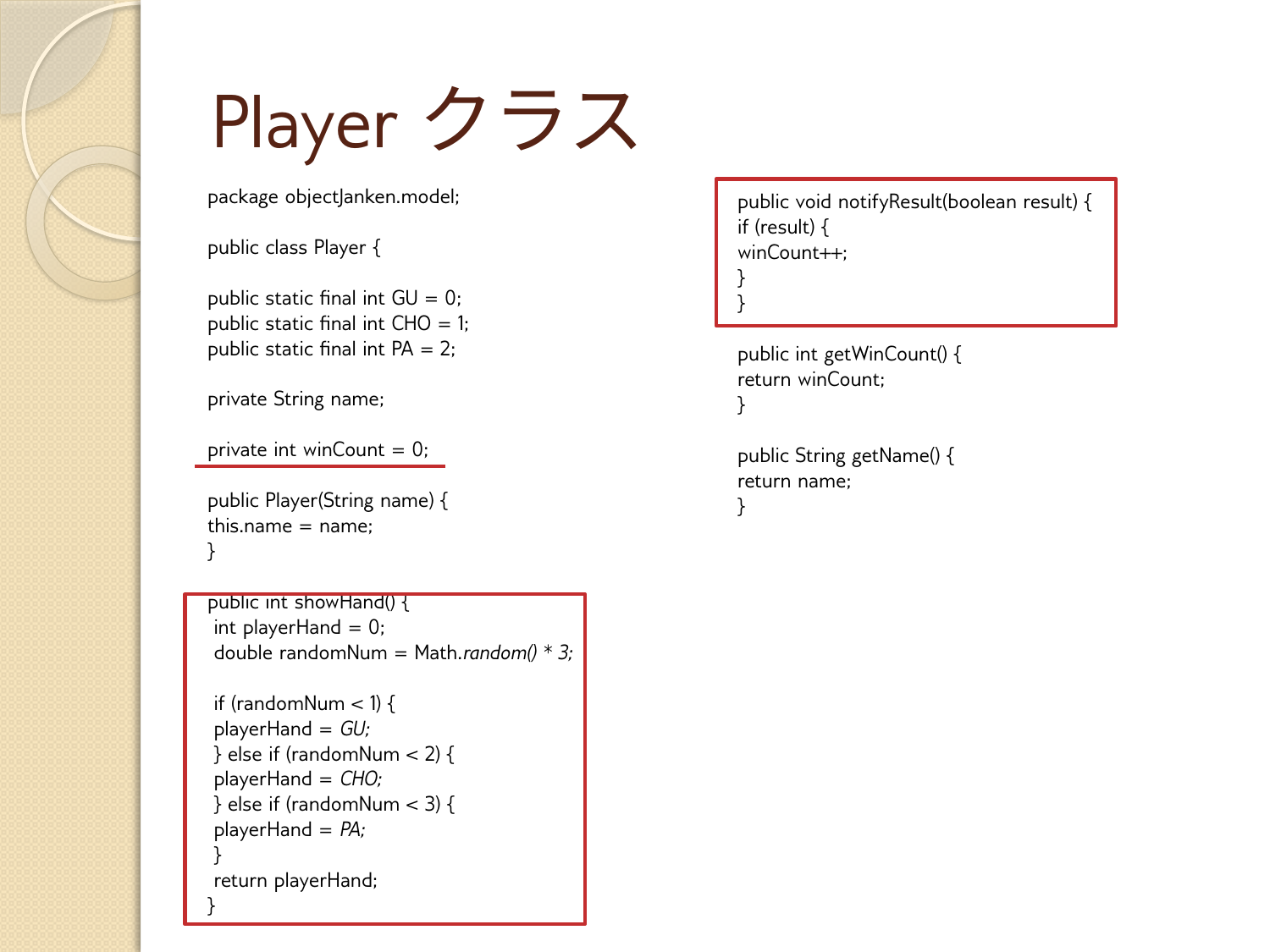

# Playerクラス

public void notifyResult(boolean result) {
if (result) {
winCount++;
}
}

public int getWinCount() {
return winCount;
}

public String getName() {
return name;
}
package objectJanken.model;

public class Player {

public static final int GU = 0;
public static final int CHO = 1;
public static final int PA = 2;

private String name;

private int winCount = 0;

public Player(String name) {
this.name = name;
}

public int showHand() {
 int playerHand = 0;
 double randomNum = Math.random() * 3;

 if (randomNum < 1) {
 playerHand = GU;
 } else if (randomNum < 2) {
 playerHand = CHO;
 } else if (randomNum < 3) {
 playerHand = PA;
 }
 return playerHand;
}